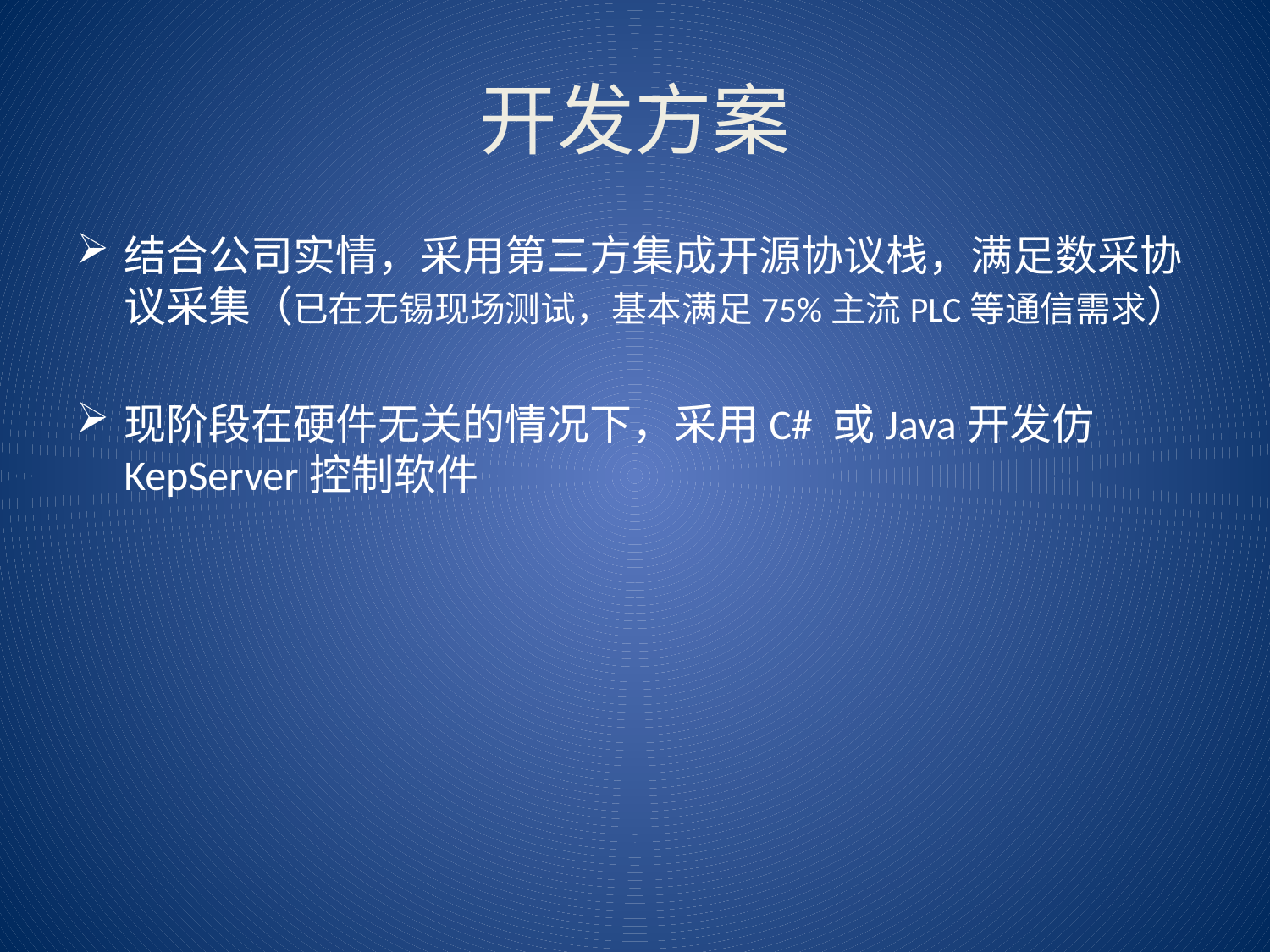

# 开发方案
结合公司实情，采用第三方集成开源协议栈，满足数采协议采集（已在无锡现场测试，基本满足75%主流PLC等通信需求）

现阶段在硬件无关的情况下，采用C# 或Java开发仿KepServer控制软件